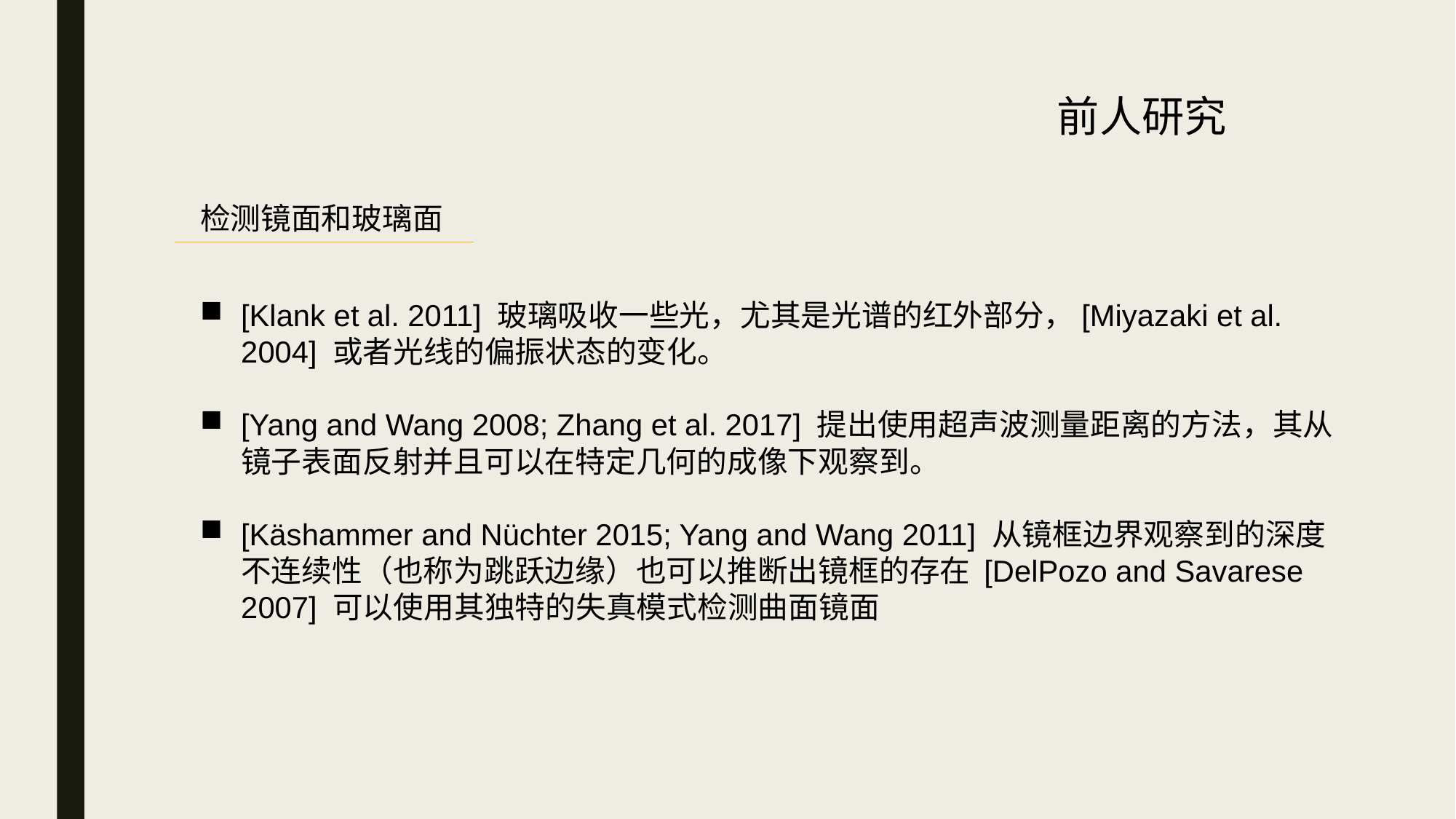

前人研究
检测镜面和玻璃面
[Klank et al. 2011] 玻璃吸收一些光，尤其是光谱的红外部分，[Miyazaki et al. 2004] 或者光线的偏振状态的变化。

[Yang and Wang 2008; Zhang et al. 2017] 提出使用超声波测量距离的方法，其从镜子表面反射并且可以在特定几何的成像下观察到。

[Käshammer and Nüchter 2015; Yang and Wang 2011] 从镜框边界观察到的深度不连续性（也称为跳跃边缘）也可以推断出镜框的存在 [DelPozo and Savarese 2007] 可以使用其独特的失真模式检测曲面镜面